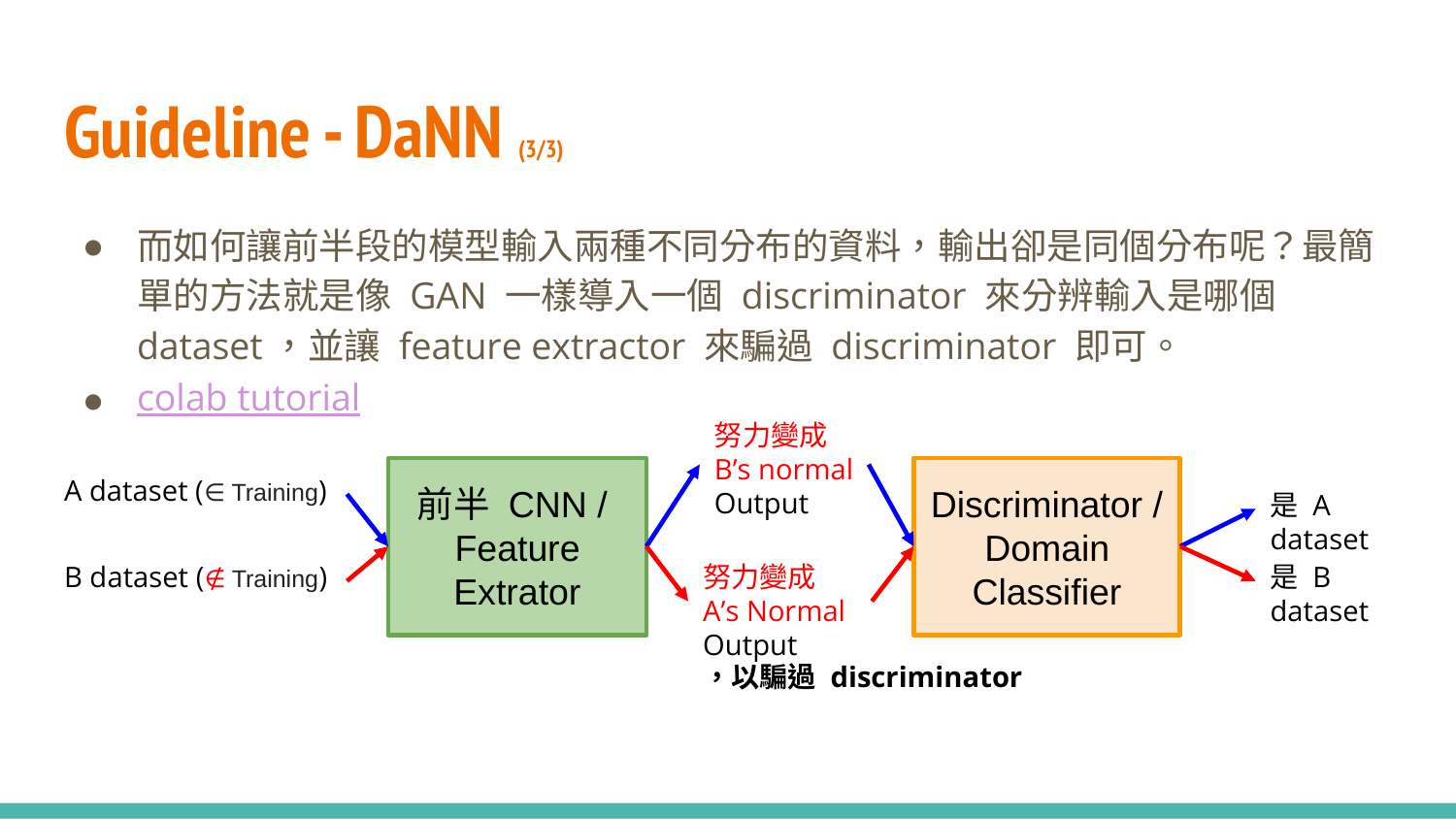

# Guideline - DaNN (3/3)
而如何讓前半段的模型輸入兩種不同分布的資料，輸出卻是同個分布呢？最簡單的方法就是像 GAN 一樣導入一個 discriminator 來分辨輸入是哪個 dataset，並讓 feature extractor 來騙過 discriminator 即可。
colab tutorial
努力變成 B’s normal Output
A dataset (∈ Training)
前半 CNN /
Feature Extrator
Discriminator /
Domain Classifier
是 A dataset
B dataset (∉ Training)
努力變成
A’s Normal Output
是 B dataset
，以騙過 discriminator